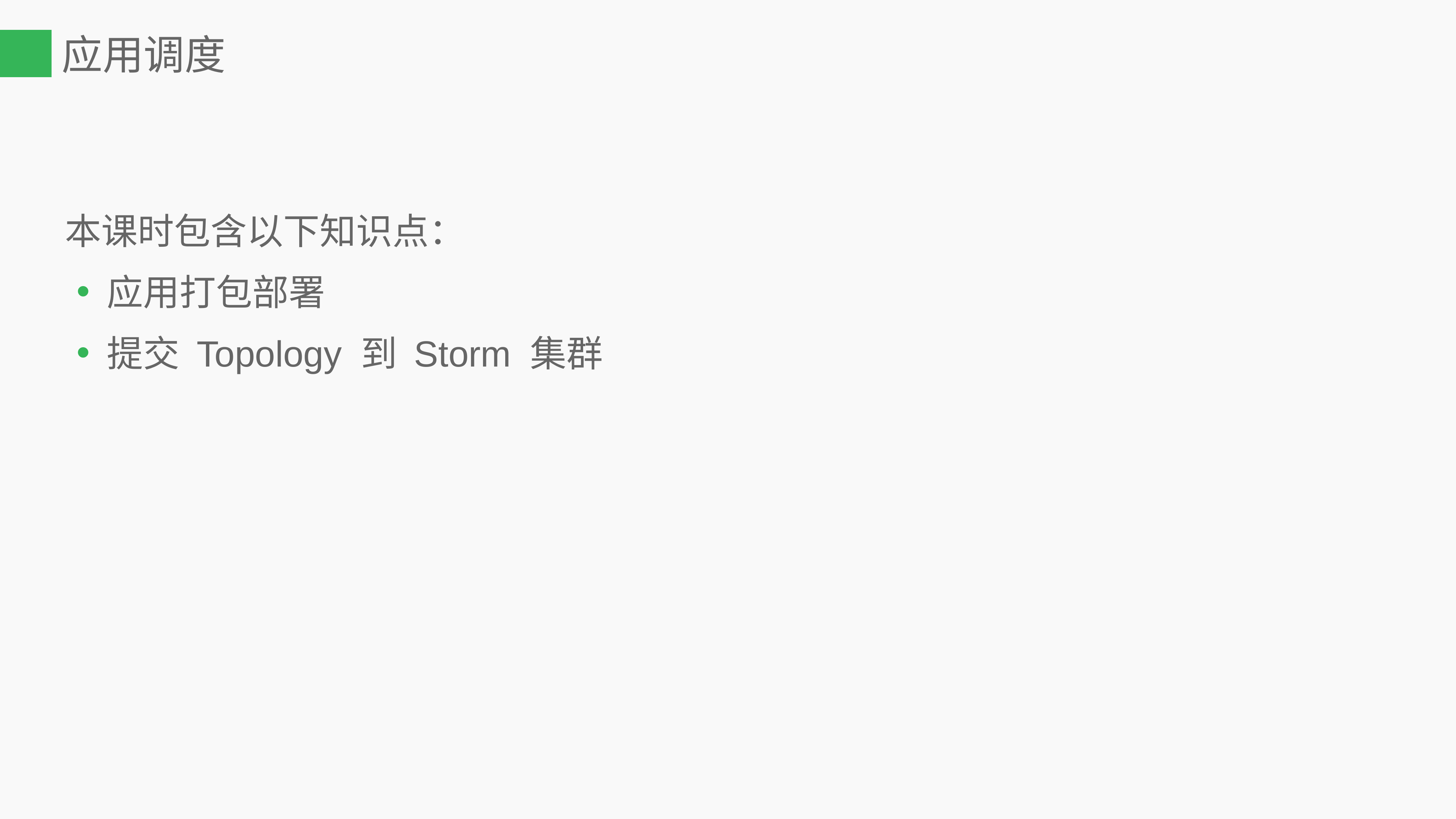

# 应用调度
本课时包含以下知识点：
应用打包部署
提交 Topology 到 Storm 集群